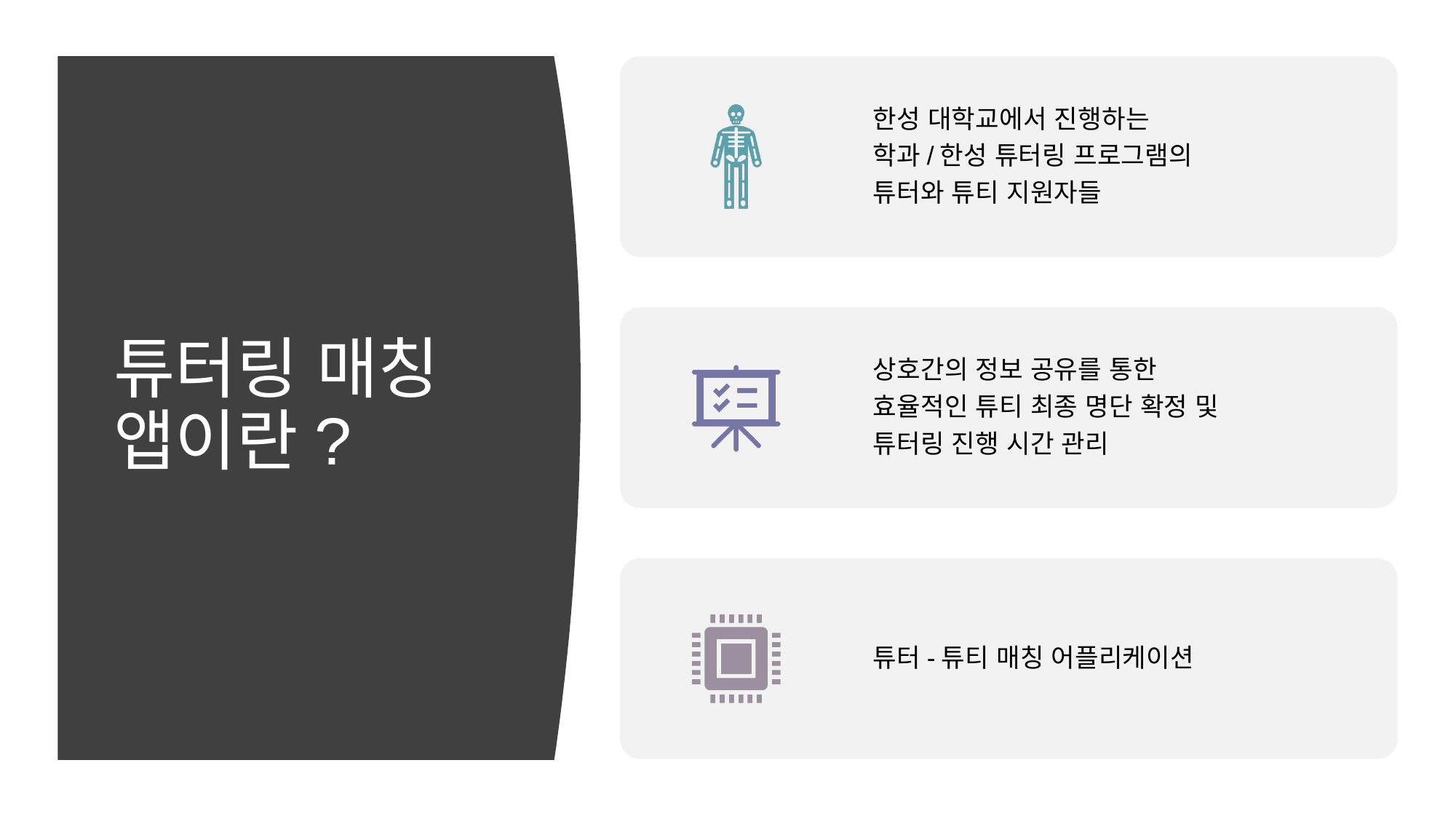

한성 대학교에서 진행하는
학과/한성 튜터링 프로그램의
튜터와 튜티 지원자들
상호간의 정보 공유를 통한
효율적인 튜티 최종 명단 확정 및
튜터링 진행 시간 관리
튜터-튜티 매칭 어플리케이션

# 튜터링 매칭 앱이란?